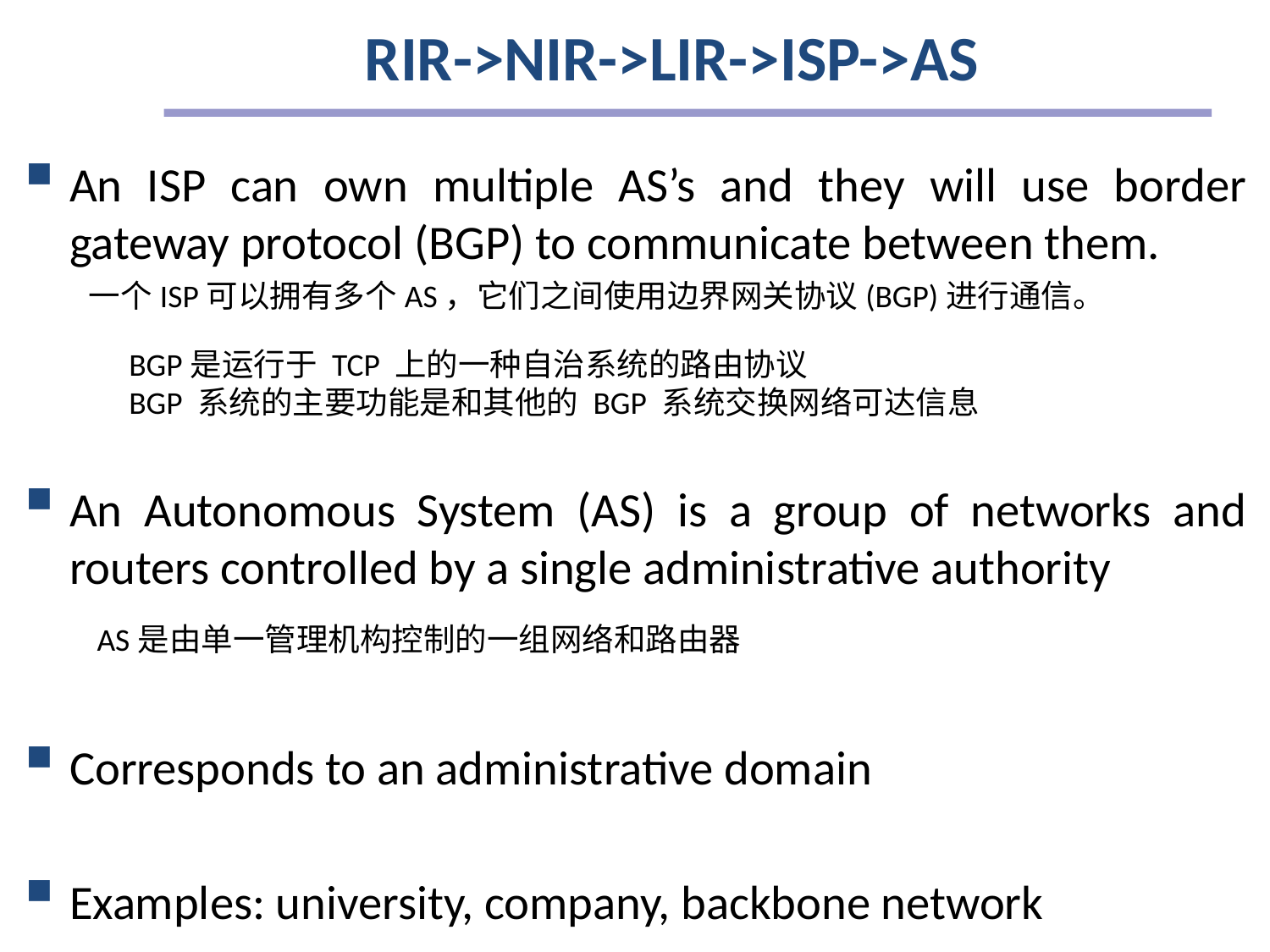

# RIR->NIR->LIR->ISP->AS
An ISP can own multiple AS’s and they will use border gateway protocol (BGP) to communicate between them.

An Autonomous System (AS) is a group of networks and routers controlled by a single administrative authority

Corresponds to an administrative domain

Examples: university, company, backbone network

一个ISP可以拥有多个AS，它们之间使用边界网关协议(BGP)进行通信。
BGP是运行于 TCP 上的一种自治系统的路由协议
BGP 系统的主要功能是和其他的 BGP 系统交换网络可达信息
AS是由单一管理机构控制的一组网络和路由器